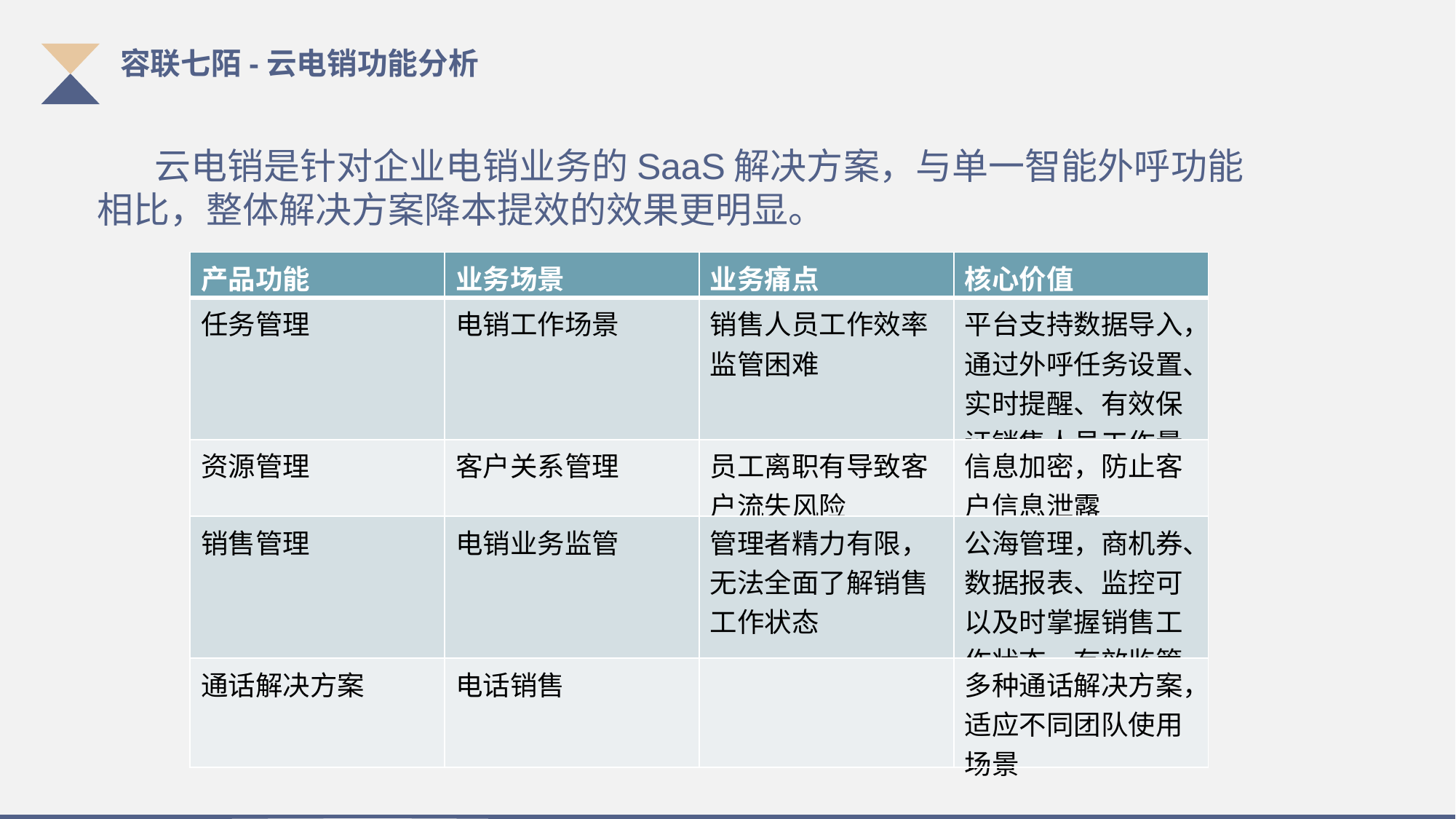

容联七陌-云电销功能分析

      云电销是针对企业电销业务的SaaS解决方案，与单一智能外呼功能相比，整体解决方案降本提效的效果更明显。
| 产品功能 | 业务场景 | 业务痛点 | 核心价值 |
| --- | --- | --- | --- |
| 任务管理 | 电销工作场景 | 销售人员工作效率监管困难 | 平台支持数据导入，通过外呼任务设置、实时提醒、有效保证销售人员工作量。 |
| 资源管理 | 客户关系管理 | 员工离职有导致客户流失风险 | 信息加密，防止客户信息泄露 |
| 销售管理 | 电销业务监管 | 管理者精力有限，无法全面了解销售工作状态 | 公海管理，商机券、数据报表、监控可以及时掌握销售工作状态，有效监管 |
| 通话解决方案 | 电话销售 |  | 多种通话解决方案，适应不同团队使用场景 |